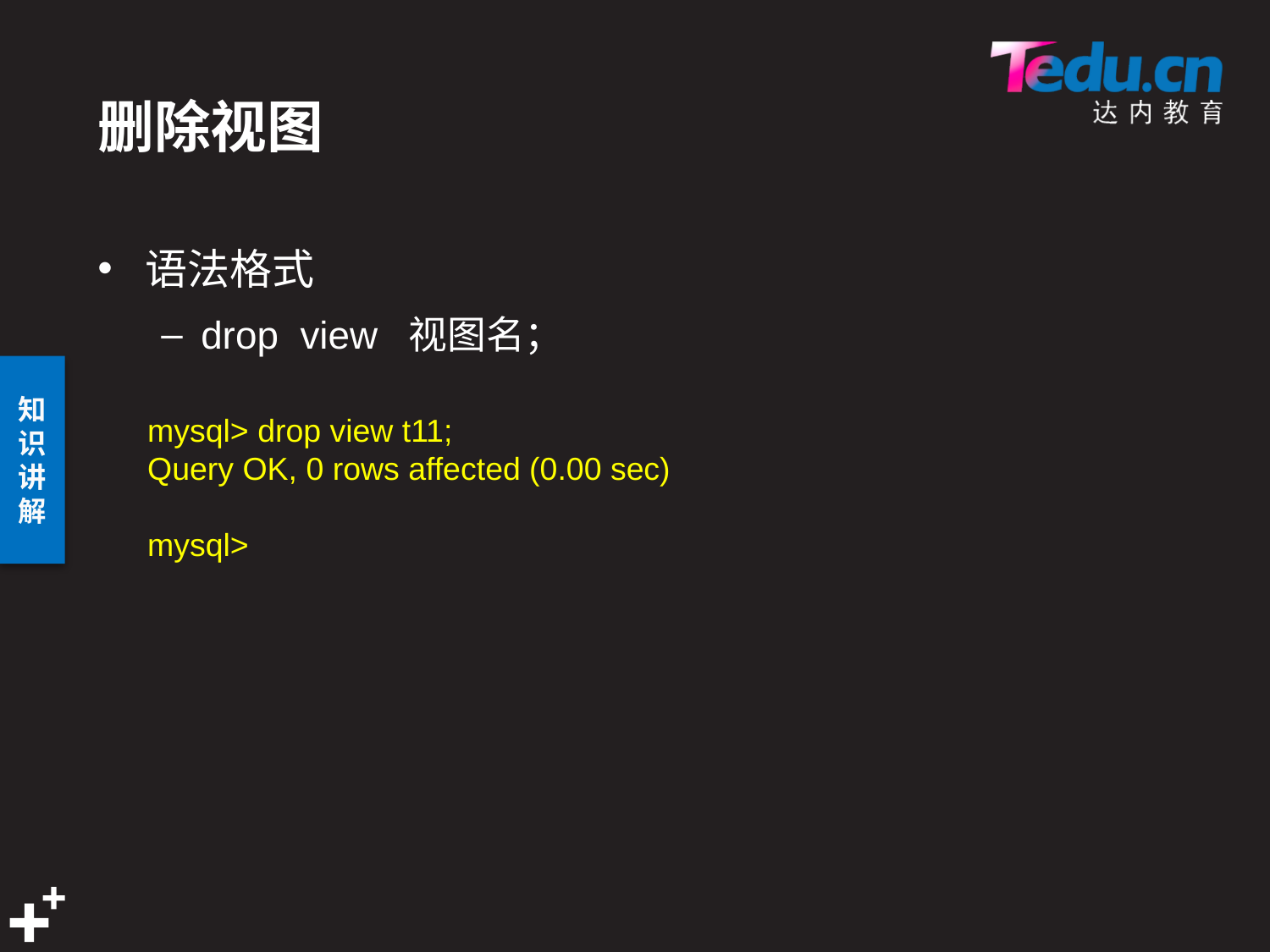

# 删除视图
语法格式
drop  view  视图名；

mysql> drop view t11;
Query OK, 0 rows affected (0.00 sec)

mysql>